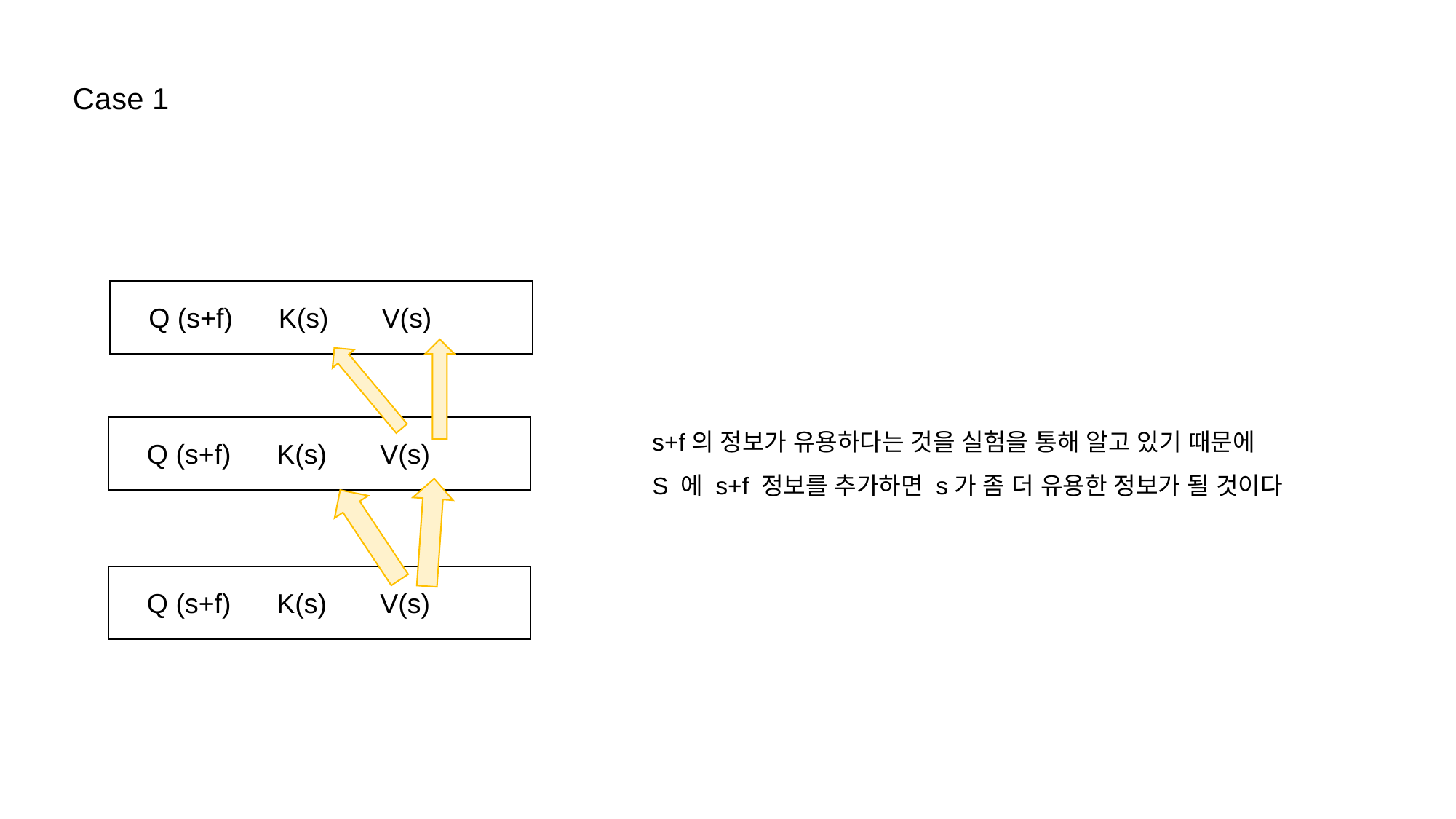

Case 1

Q (s+f)      K(s)       V(s)

s+f의 정보가 유용하다는 것을 실험을 통해 알고 있기 때문에
S 에 s+f 정보를 추가하면 s가 좀 더 유용한 정보가 될 것이다

Q (s+f)      K(s)       V(s)

Q (s+f)      K(s)       V(s)